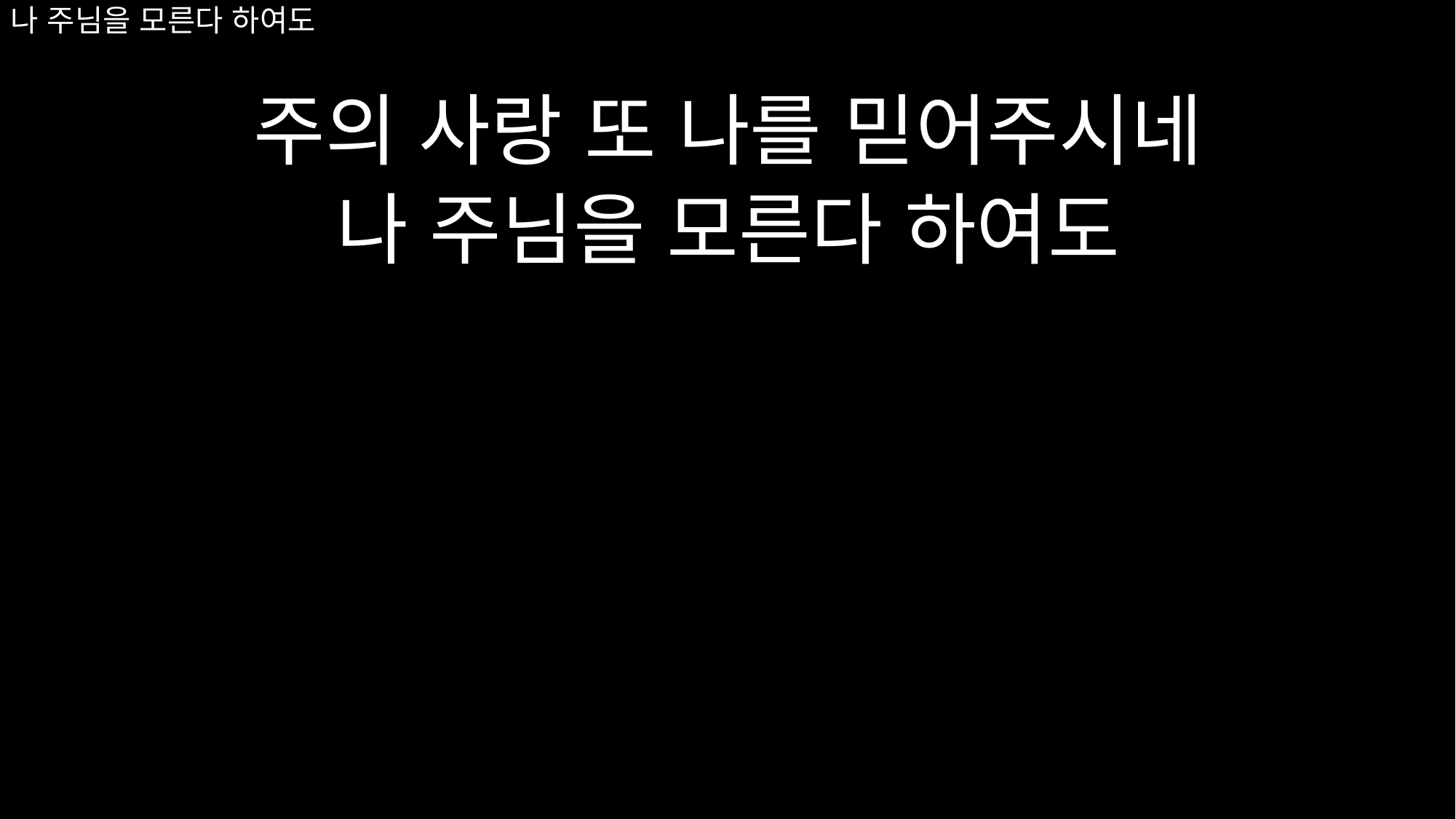

주의 사랑 또 나를 믿어주시네
나 주님을 모른다 하여도

# 나 주님을 모른다 하여도